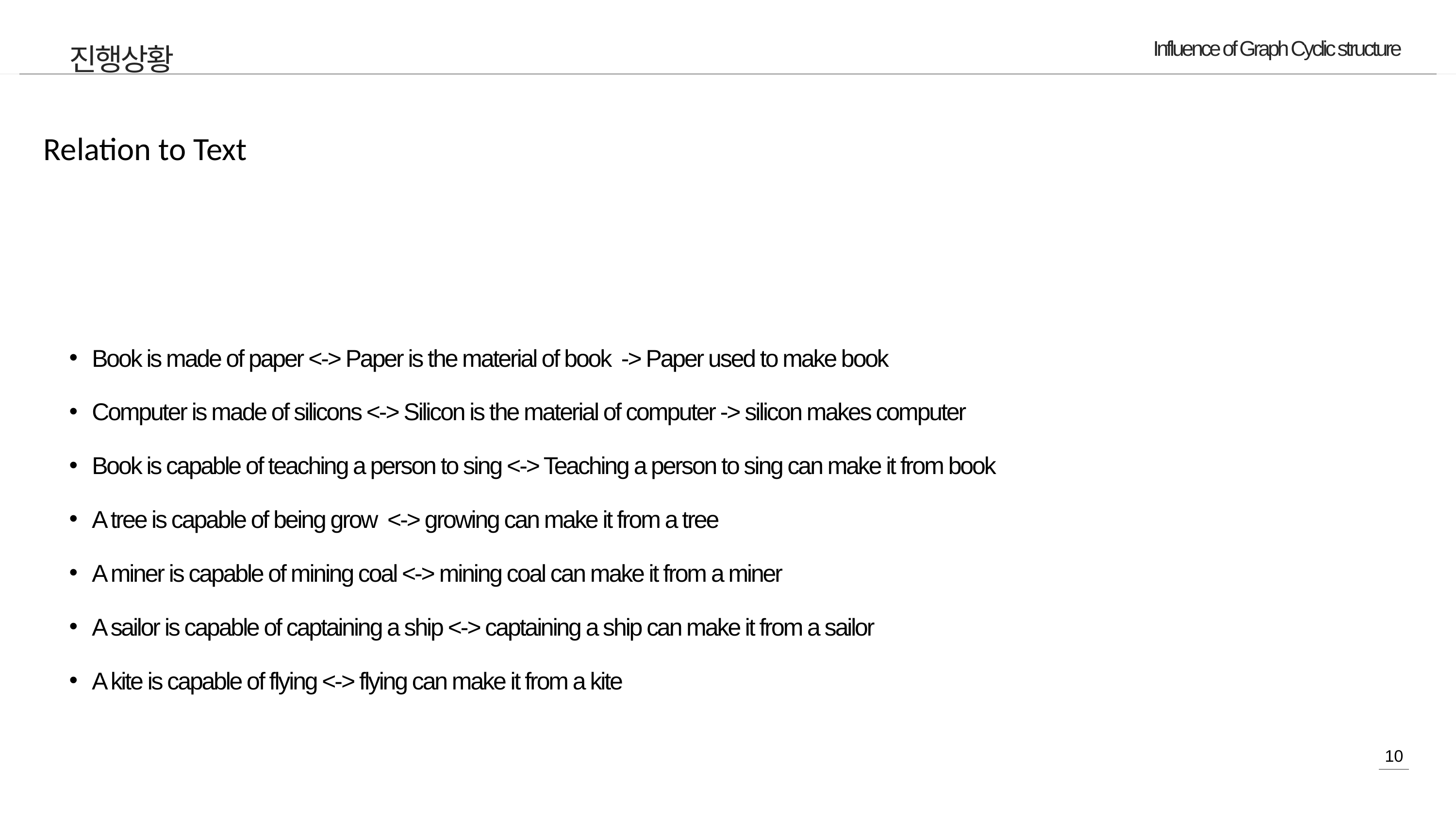

진행상황
Relation to Text
Book is made of paper <-> Paper is the material of book  -> Paper used to make book
Computer is made of silicons <-> Silicon is the material of computer -> silicon makes computer
Book is capable of teaching a person to sing <-> Teaching a person to sing can make it from book
A tree is capable of being grow  <-> growing can make it from a tree
A miner is capable of mining coal <-> mining coal can make it from a miner
A sailor is capable of captaining a ship <-> captaining a ship can make it from a sailor
A kite is capable of flying <-> flying can make it from a kite